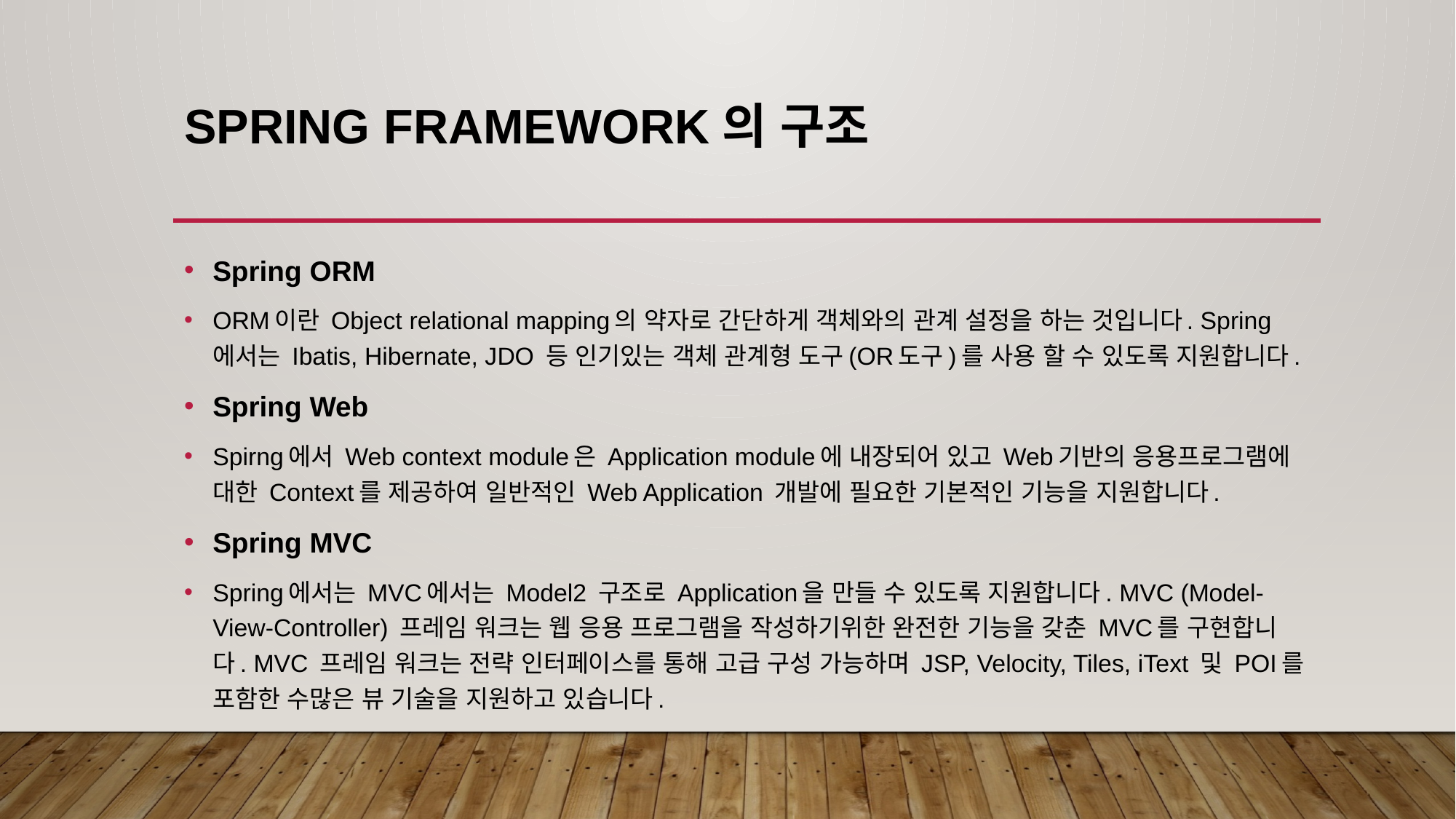

# Spring Framework의 구조
Spring ORM
ORM이란 Object relational mapping의 약자로 간단하게 객체와의 관계 설정을 하는 것입니다. Spring에서는 Ibatis, Hibernate, JDO 등 인기있는 객체 관계형 도구(OR도구)를 사용 할 수 있도록 지원합니다.
Spring Web
Spirng에서 Web context module은 Application module에 내장되어 있고 Web기반의 응용프로그램에 대한 Context를 제공하여 일반적인 Web Application 개발에 필요한 기본적인 기능을 지원합니다.
Spring MVC
Spring에서는 MVC에서는 Model2 구조로 Application을 만들 수 있도록 지원합니다. MVC (Model-View-Controller) 프레임 워크는 웹 응용 프로그램을 작성하기위한 완전한 기능을 갖춘 MVC를 구현합니다. MVC 프레임 워크는 전략 인터페이스를 통해 고급 구성 가능하며 JSP, Velocity, Tiles, iText 및 POI를 포함한 수많은 뷰 기술을 지원하고 있습니다.